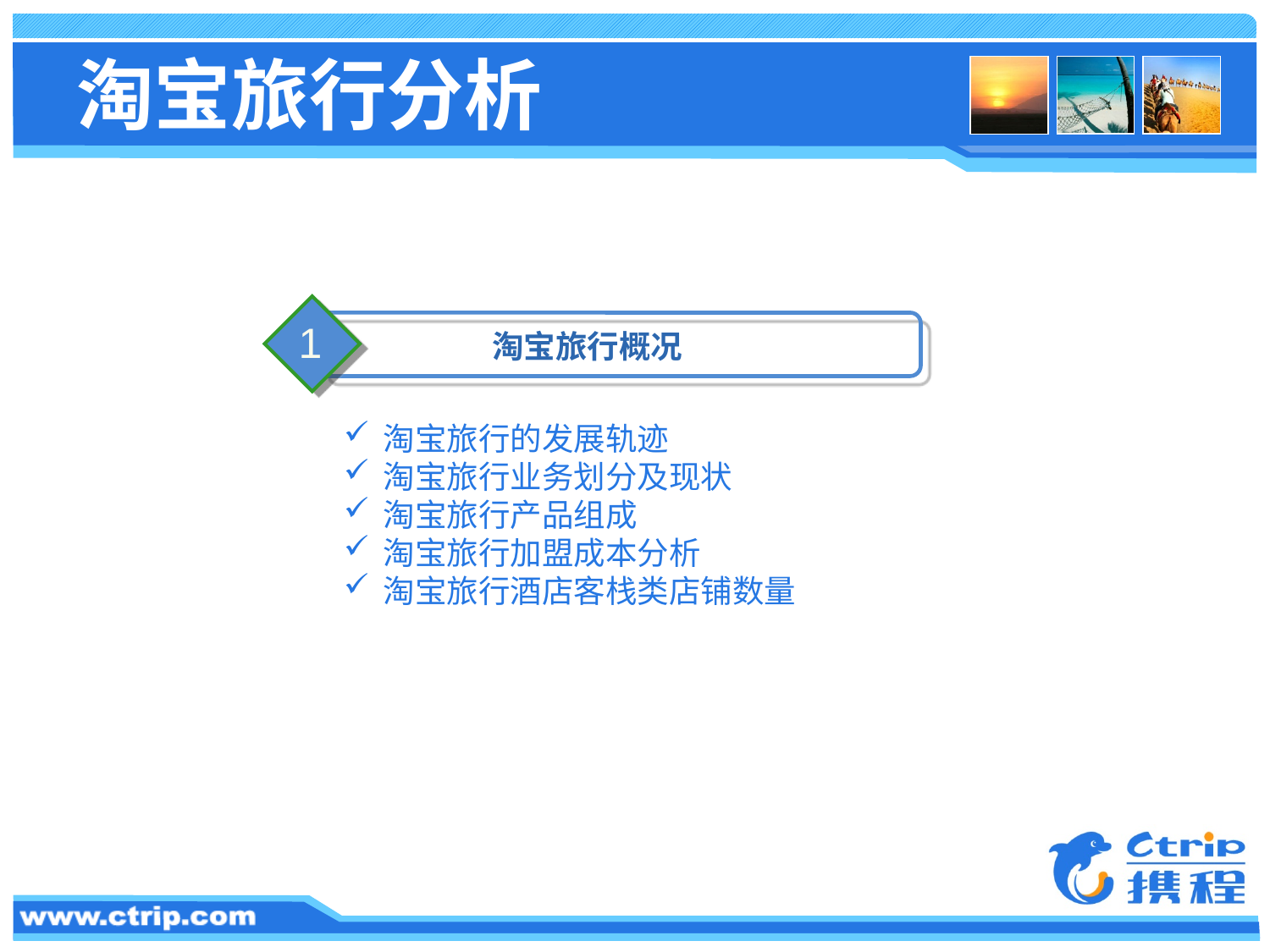

# 淘宝旅行分析

1

淘宝旅行概况
淘宝旅行的发展轨迹
淘宝旅行业务划分及现状
淘宝旅行产品组成
淘宝旅行加盟成本分析
淘宝旅行酒店客栈类店铺数量